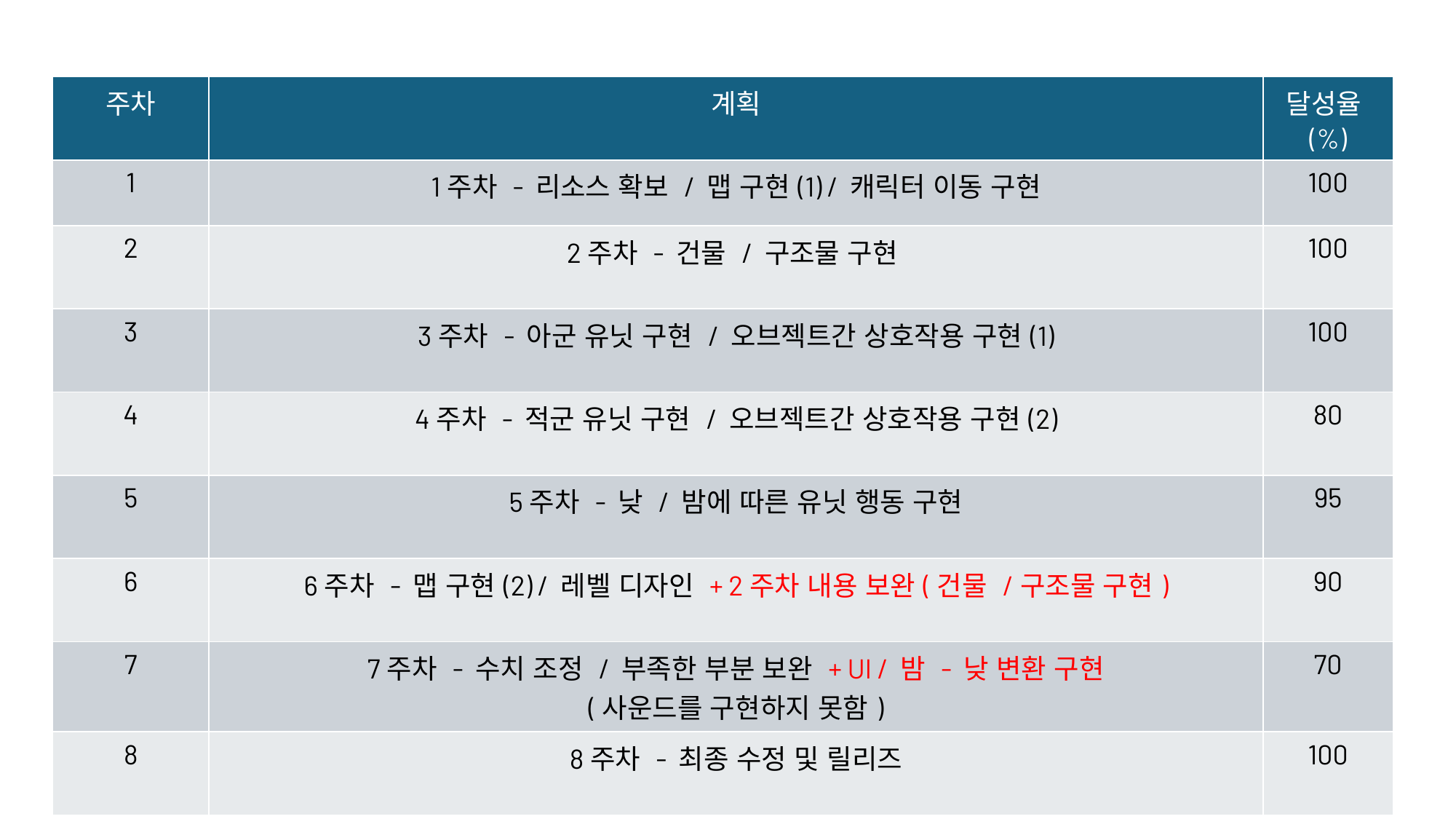

| 주차 | 계획 | 달성율(%) |
| --- | --- | --- |
| 1 | 1주차 - 리소스 확보 / 맵 구현(1) / 캐릭터 이동 구현 | 100 |
| 2 | 2주차 - 건물 / 구조물 구현 | 100 |
| 3 | 3주차 - 아군 유닛 구현 / 오브젝트간 상호작용 구현(1) | 100 |
| 4 | 4주차 - 적군 유닛 구현 / 오브젝트간 상호작용 구현(2) | 80 |
| 5 | 5주차 - 낮 / 밤에 따른 유닛 행동 구현 | 95 |
| 6 | 6주차 - 맵 구현(2) / 레벨 디자인 + 2주차 내용 보완(건물 /구조물 구현) | 90 |
| 7 | 7주차 - 수치 조정 / 부족한 부분 보완 + UI / 밤 - 낮 변환 구현 (사운드를 구현하지 못함) | 70 |
| 8 | 8주차 - 최종 수정 및 릴리즈 | 100 |